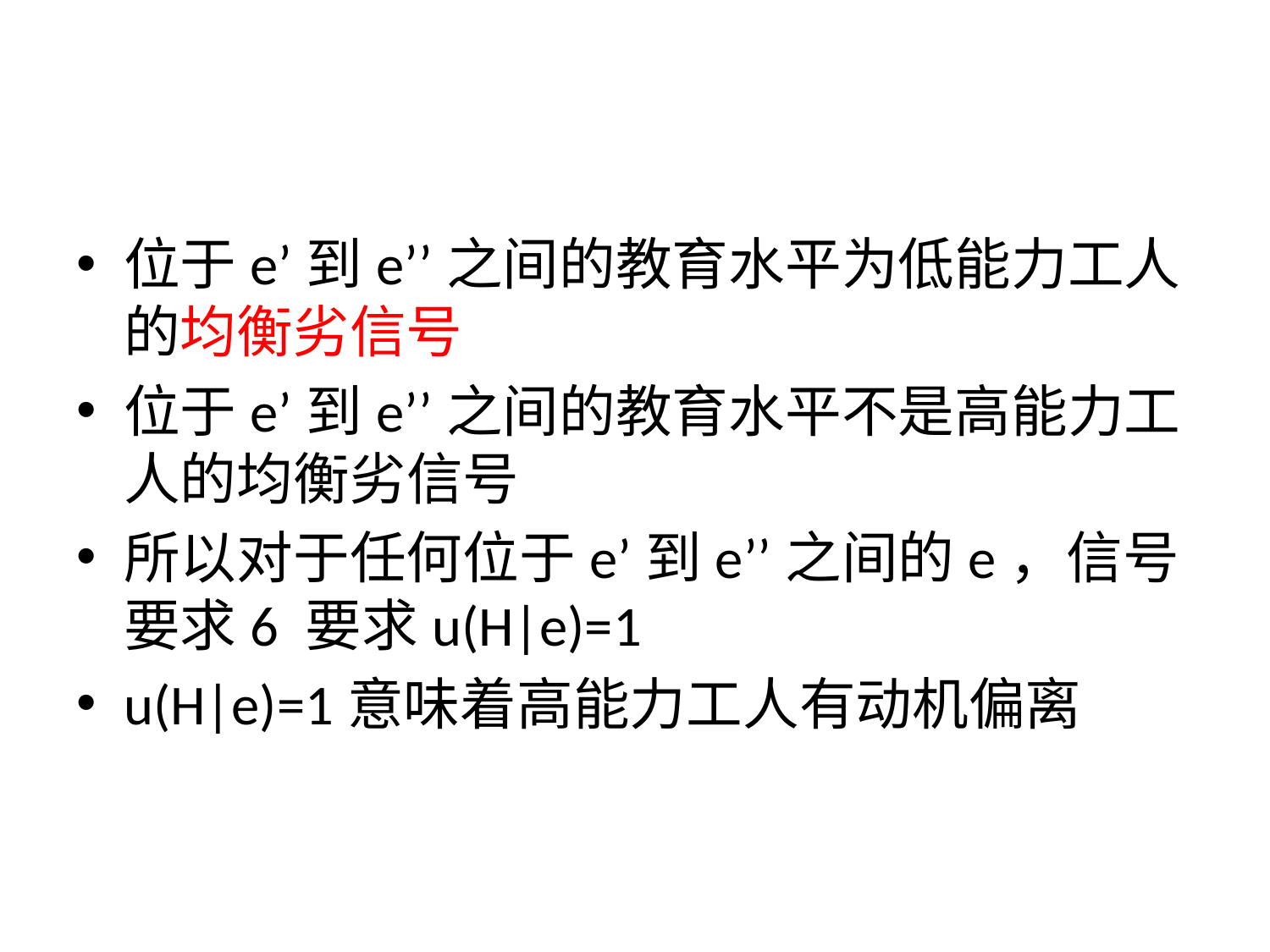

位于e’到e’’之间的教育水平为低能力工人的均衡劣信号
位于e’到e’’之间的教育水平不是高能力工人的均衡劣信号
所以对于任何位于e’到e’’之间的e，信号要求6 要求u(H|e)=1
u(H|e)=1意味着高能力工人有动机偏离